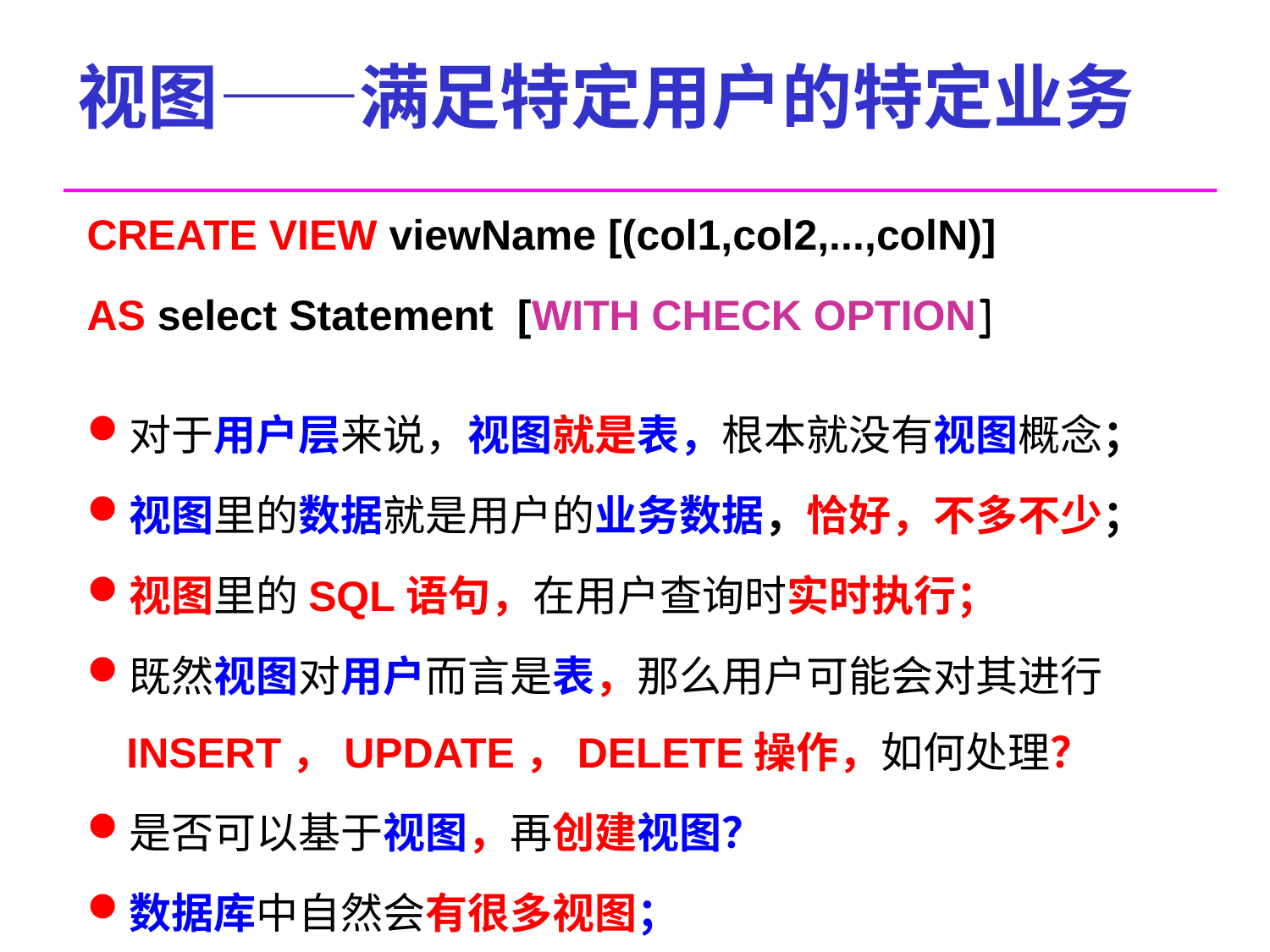

# 视图——满足特定用户的特定业务
CREATE VIEW viewName [(col1,col2,...,colN)]
AS select Statement  [WITH CHECK OPTION]

对于用户层来说，视图就是表，根本就没有视图概念；
视图里的数据就是用户的业务数据，恰好，不多不少；
视图里的SQL语句，在用户查询时实时执行；
既然视图对用户而言是表，那么用户可能会对其进行INSERT，UPDATE，DELETE操作，如何处理？
是否可以基于视图，再创建视图？
数据库中自然会有很多视图；